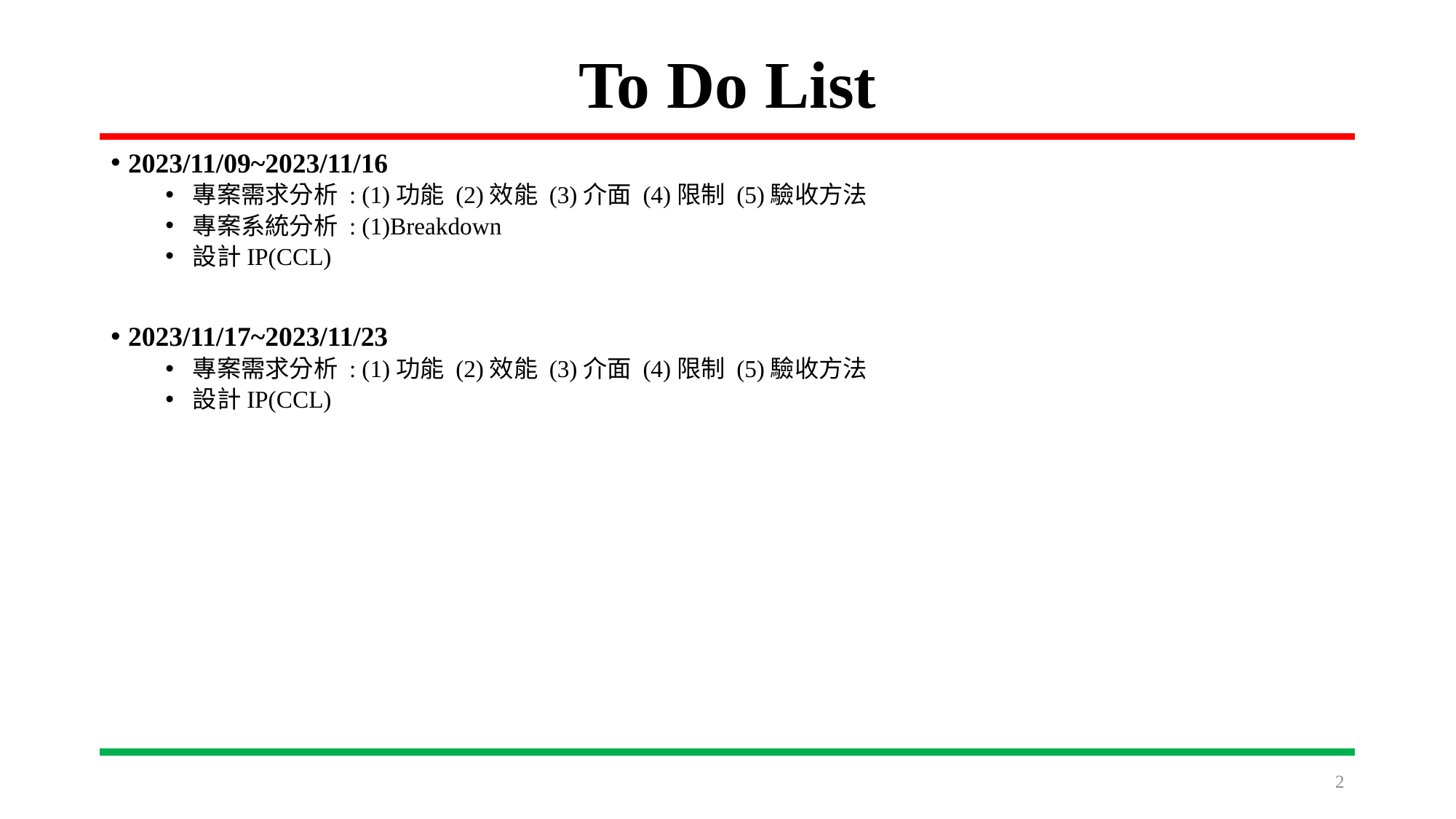

# To Do List
2023/11/09~2023/11/16
專案需求分析 : (1)功能 (2)效能 (3)介面 (4)限制 (5)驗收方法
專案系統分析 : (1)Breakdown
設計IP(CCL)

2023/11/17~2023/11/23
專案需求分析 : (1)功能 (2)效能 (3)介面 (4)限制 (5)驗收方法
設計IP(CCL)

2